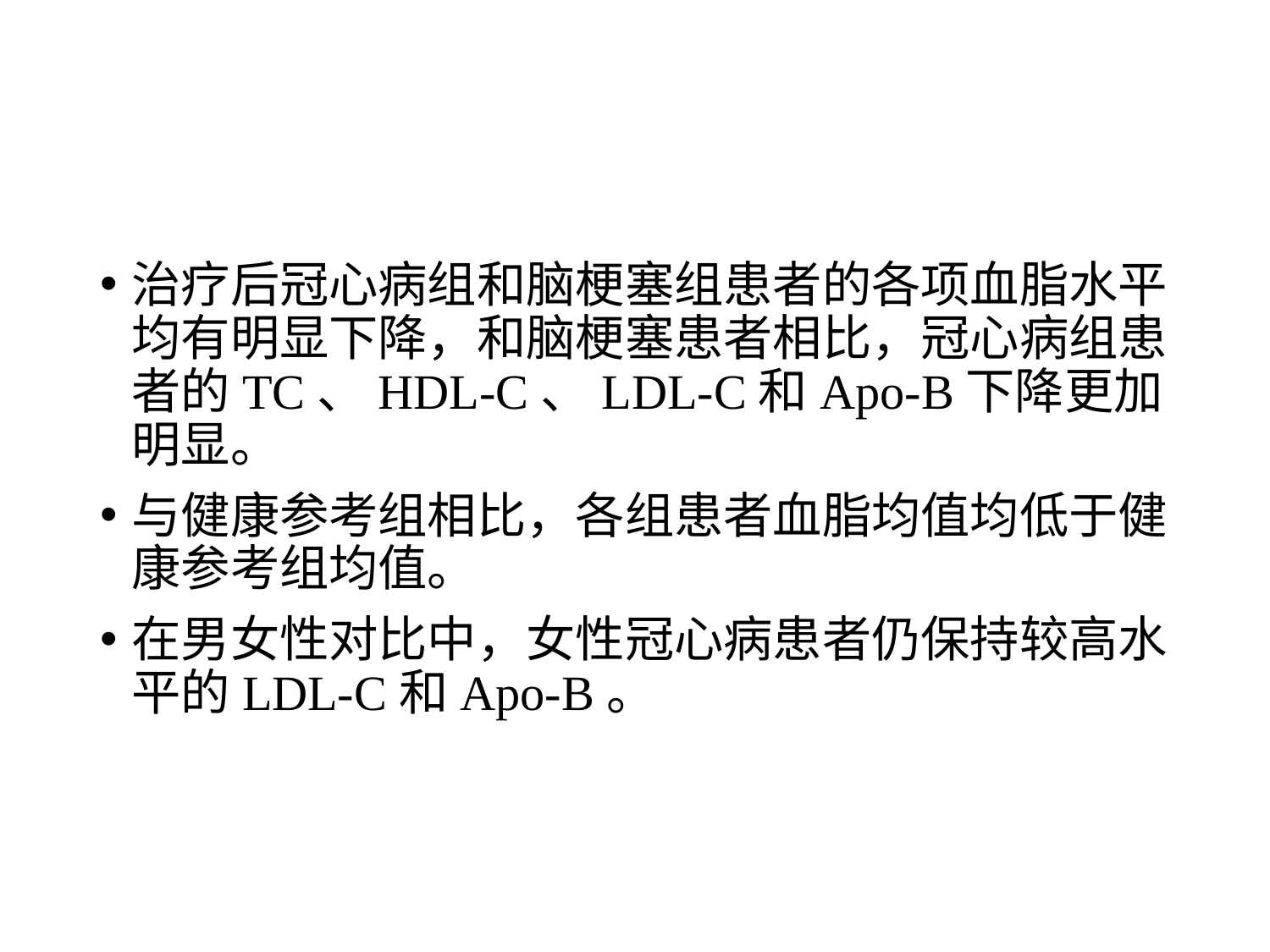

#
治疗后冠心病组和脑梗塞组患者的各项血脂水平均有明显下降，和脑梗塞患者相比，冠心病组患者的TC、HDL-C、LDL-C和Apo-B下降更加明显。
与健康参考组相比，各组患者血脂均值均低于健康参考组均值。
在男女性对比中，女性冠心病患者仍保持较高水平的LDL-C和Apo-B。